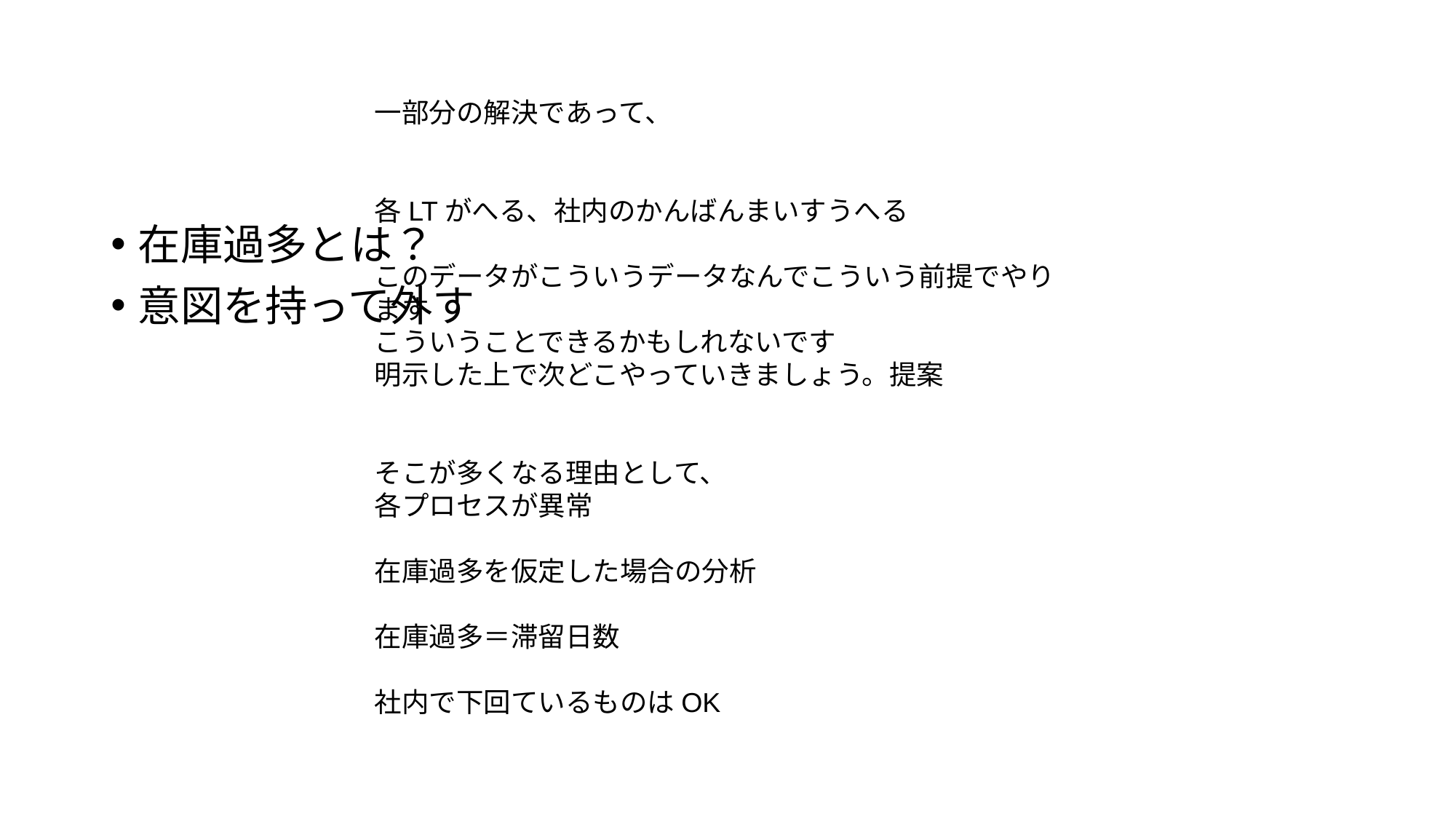

#
一部分の解決であって、

各LTがへる、社内のかんばんまいすうへる

このデータがこういうデータなんでこういう前提でやります
こういうことできるかもしれないです
明示した上で次どこやっていきましょう。提案

そこが多くなる理由として、
各プロセスが異常

在庫過多を仮定した場合の分析

在庫過多＝滞留日数

社内で下回ているものはOK
在庫過多とは？
意図を持って外す